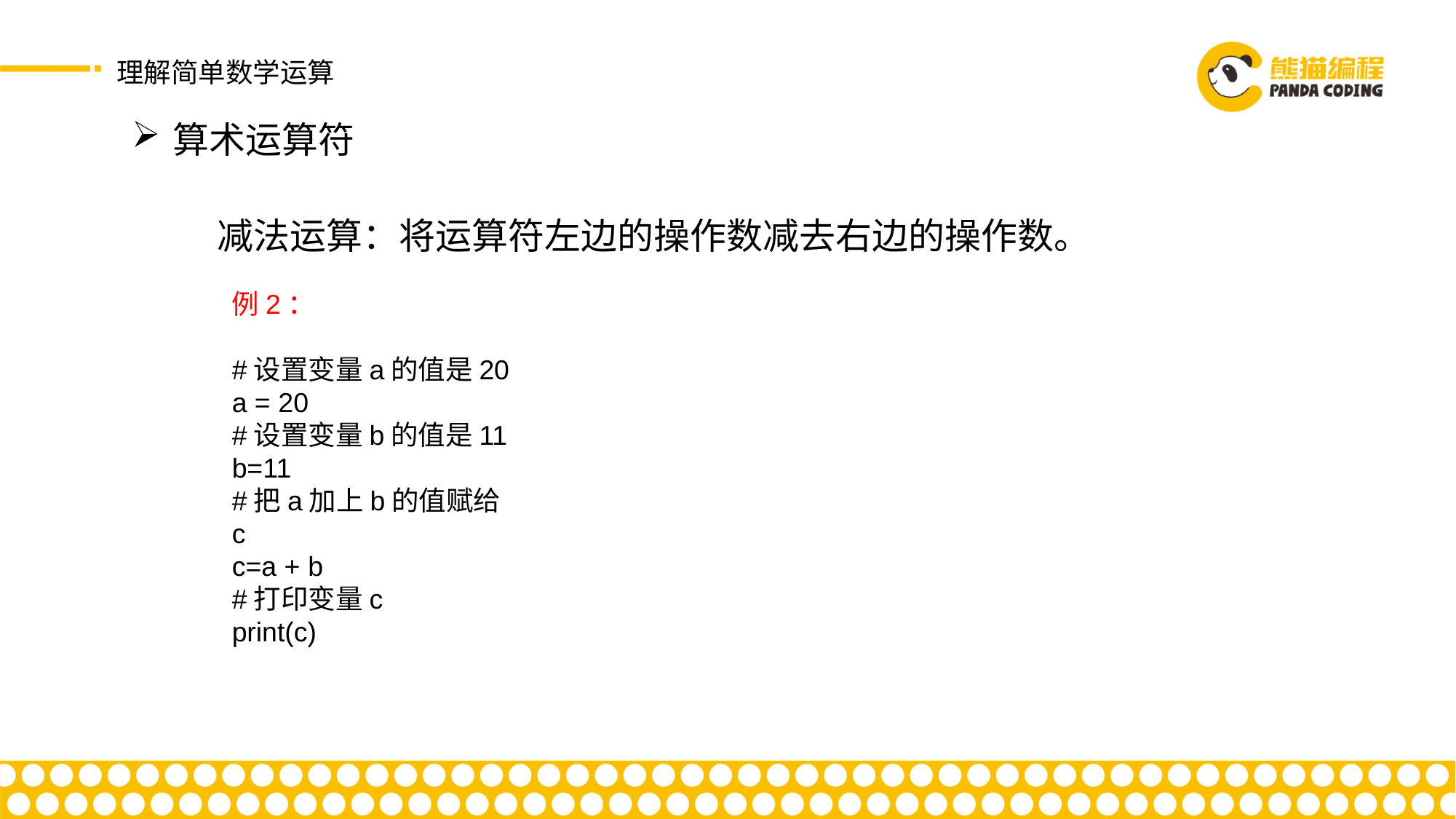

理解简单数学运算
算术运算符
减法运算：将运算符左边的操作数减去右边的操作数。
例2：

#设置变量a的值是20
a = 20
#设置变量b的值是11
b=11
#把a加上b的值赋给c
c=a + b
#打印变量c
print(c)